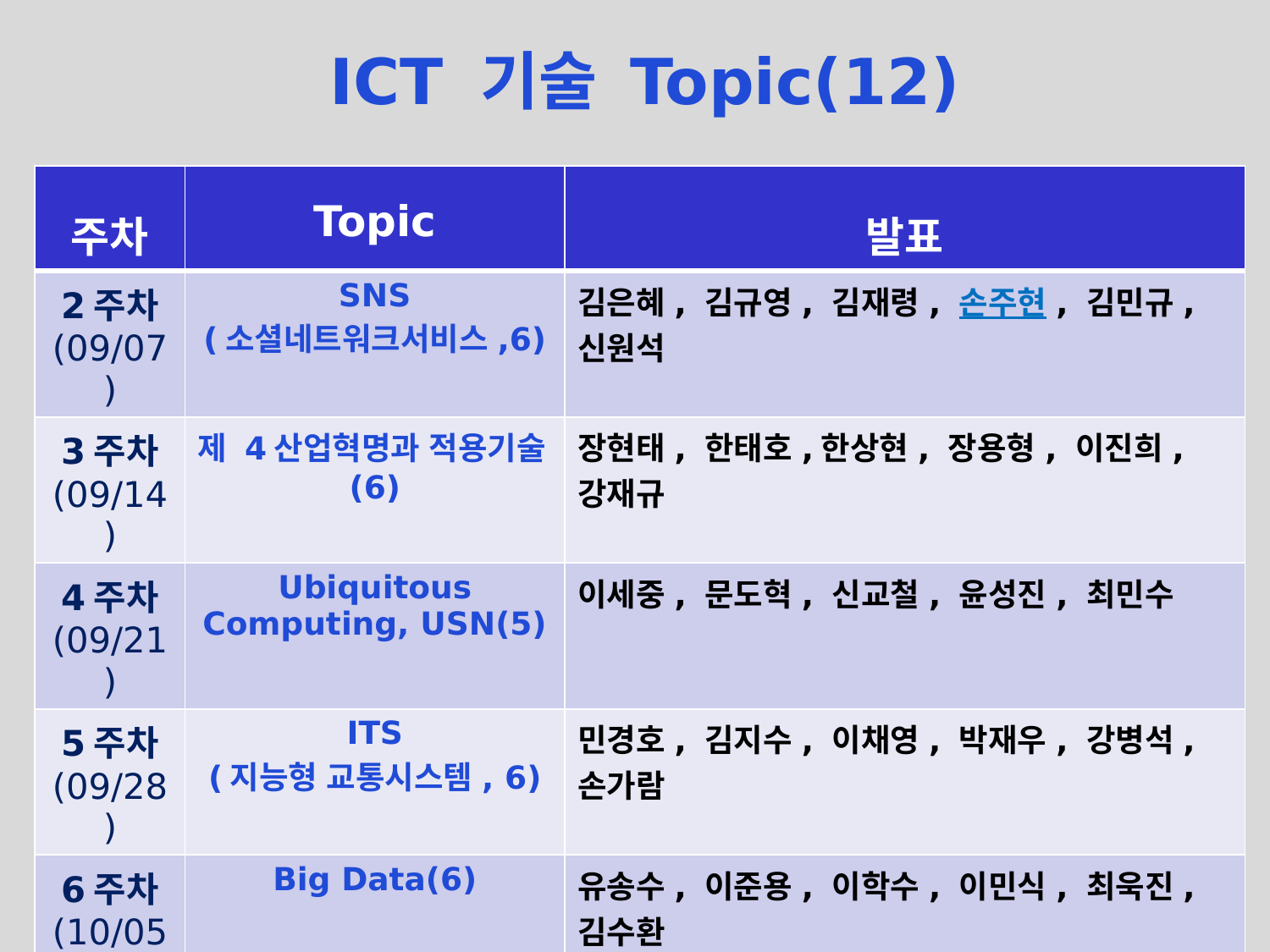

# ICT 기술 Topic(12)
| 주차 | Topic | 발표 |
| --- | --- | --- |
| 2주차 (09/07) | SNS (소셜네트워크서비스,6) | 김은혜, 김규영, 김재령, 손주현, 김민규, 신원석 |
| 3주차 (09/14) | 제 4산업혁명과 적용기술(6) | 장현태, 한태호,한상현, 장용형, 이진희, 강재규 |
| 4주차 (09/21) | Ubiquitous Computing, USN(5) | 이세중, 문도혁, 신교철, 윤성진, 최민수 |
| 5주차 (09/28) | ITS (지능형 교통시스템, 6) | 민경호, 김지수, 이채영, 박재우, 강병석, 손가람 |
| 6주차 (10/05) | Big Data(6) | 유송수, 이준용, 이학수, 이민식, 최욱진, 김수환 |
| 7주차 (10/12) | 스마트폰 적용기술(6) | 김승한, 샹위, 박범진, 박준영, 노언우, 손수빈 |